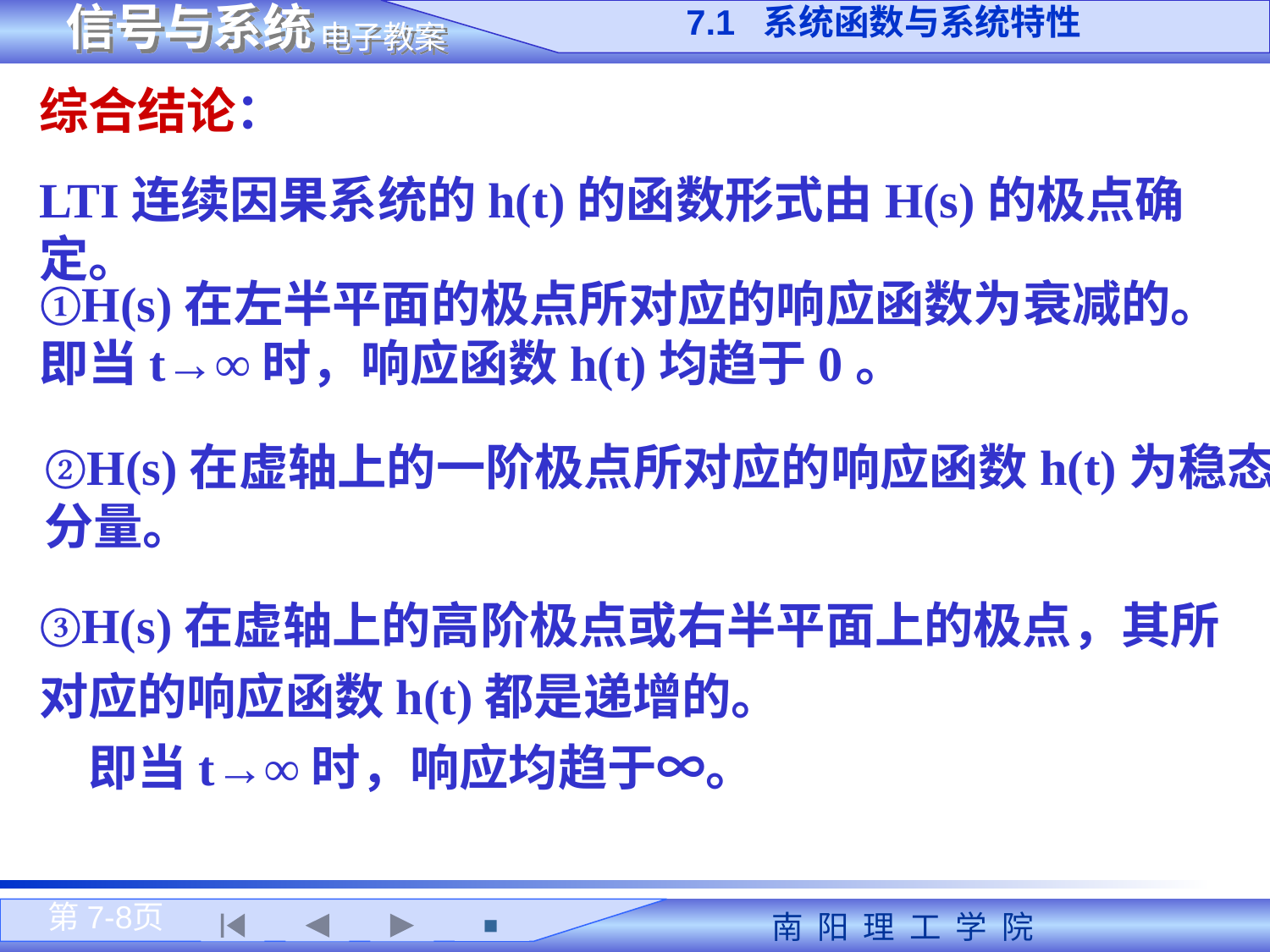

7.1  系统函数与系统特性
综合结论：

LTI连续因果系统的h(t)的函数形式由H(s)的极点确定。
①H(s)在左半平面的极点所对应的响应函数为衰减的。即当t→∞时，响应函数h(t)均趋于0。
②H(s)在虚轴上的一阶极点所对应的响应函数h(t)为稳态
分量。
③H(s)在虚轴上的高阶极点或右半平面上的极点，其所对应的响应函数h(t)都是递增的。
　即当t→∞时，响应均趋于∞。